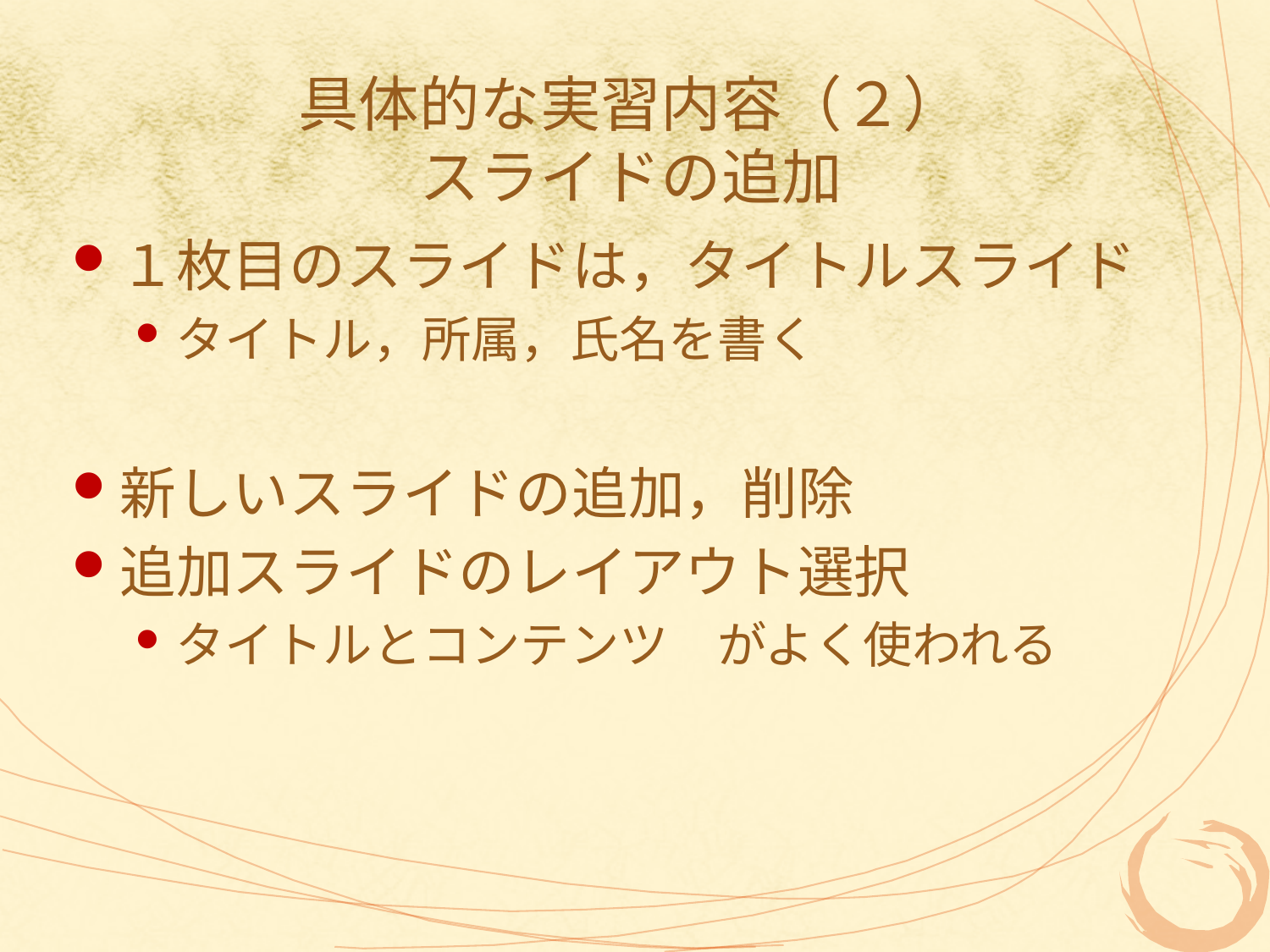

# 具体的な実習内容（２） スライドの追加
１枚目のスライドは，タイトルスライド
タイトル，所属，氏名を書く

新しいスライドの追加，削除
追加スライドのレイアウト選択
タイトルとコンテンツ　がよく使われる